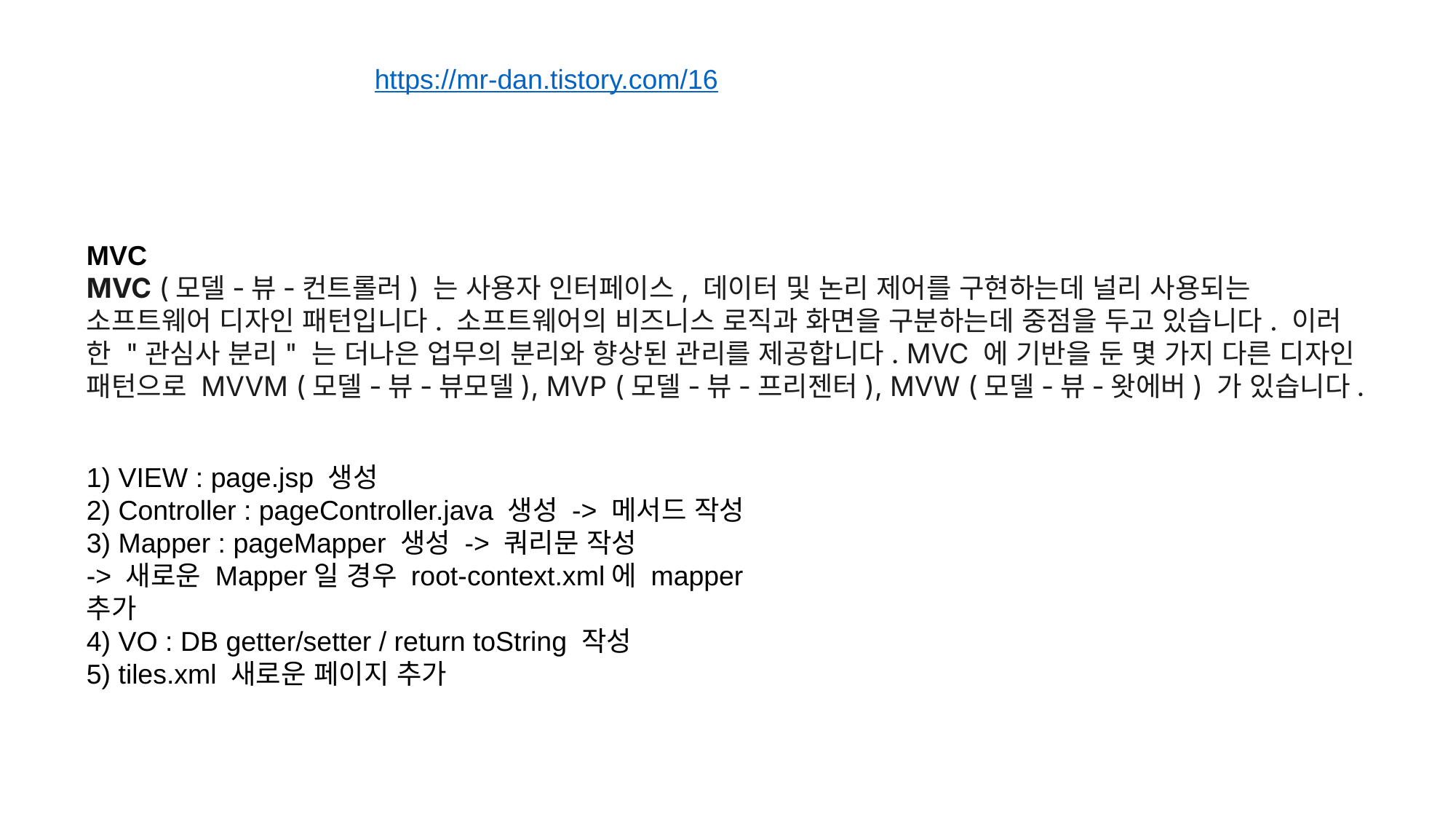

https://mr-dan.tistory.com/16
MVC
MVC (모델-뷰-컨트롤러) 는 사용자 인터페이스, 데이터 및 논리 제어를 구현하는데 널리 사용되는 소프트웨어 디자인 패턴입니다. 소프트웨어의 비즈니스 로직과 화면을 구분하는데 중점을 두고 있습니다. 이러한 "관심사 분리" 는 더나은 업무의 분리와 향상된 관리를 제공합니다. MVC 에 기반을 둔 몇 가지 다른 디자인 패턴으로 MVVM (모델-뷰-뷰모델), MVP (모델-뷰-프리젠터), MVW (모델-뷰-왓에버) 가 있습니다.
1) VIEW : page.jsp 생성
2) Controller : pageController.java 생성 -> 메서드 작성
3) Mapper : pageMapper 생성 -> 쿼리문 작성
-> 새로운 Mapper일 경우 root-context.xml에 mapper 추가
4) VO : DB getter/setter / return toString 작성
5) tiles.xml 새로운 페이지 추가